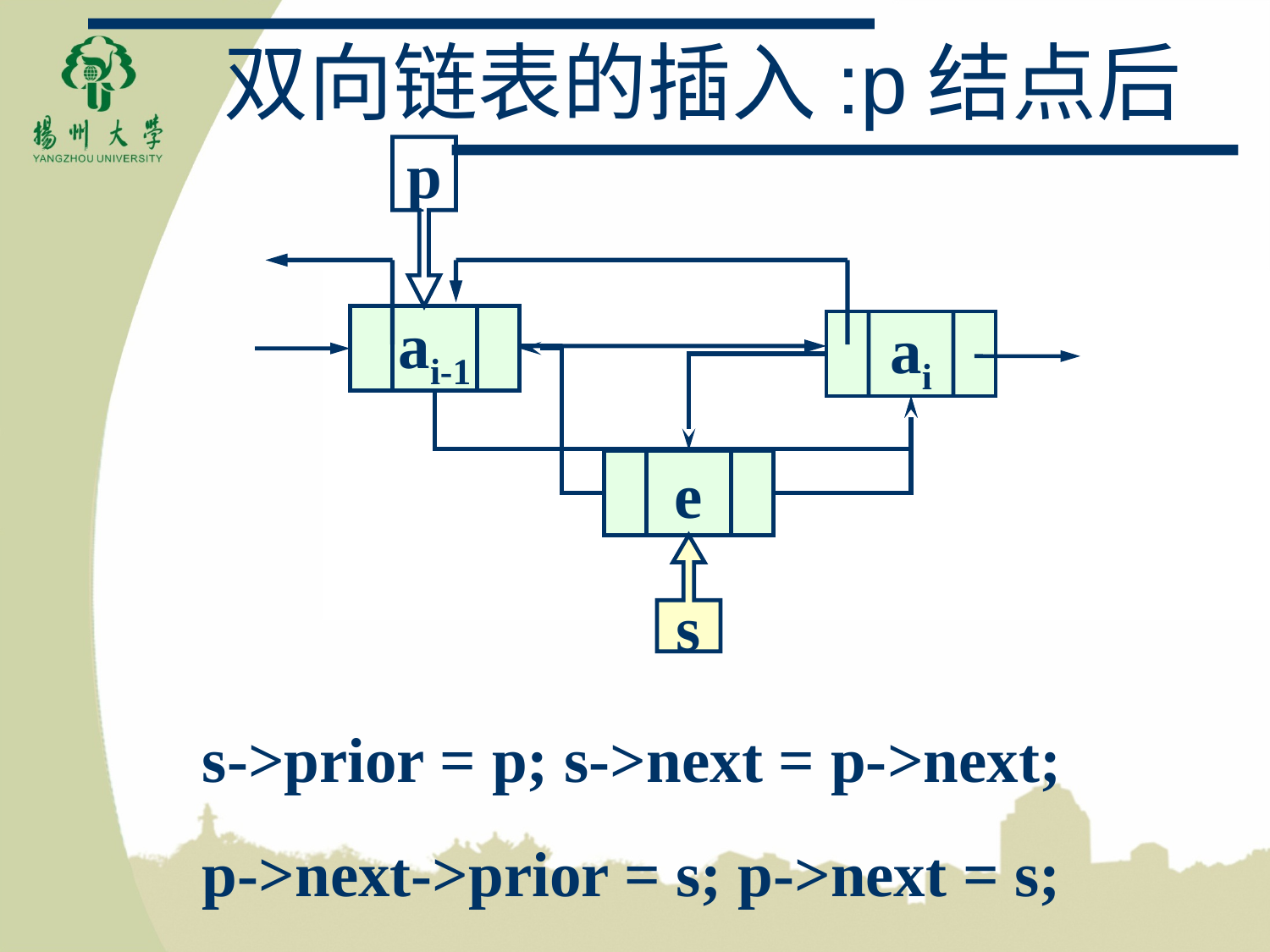

# 双向链表的插入:p结点后
p

ai-1

ai

e

s
s->prior = p; s->next = p->next;
p->next->prior = s; p->next = s;